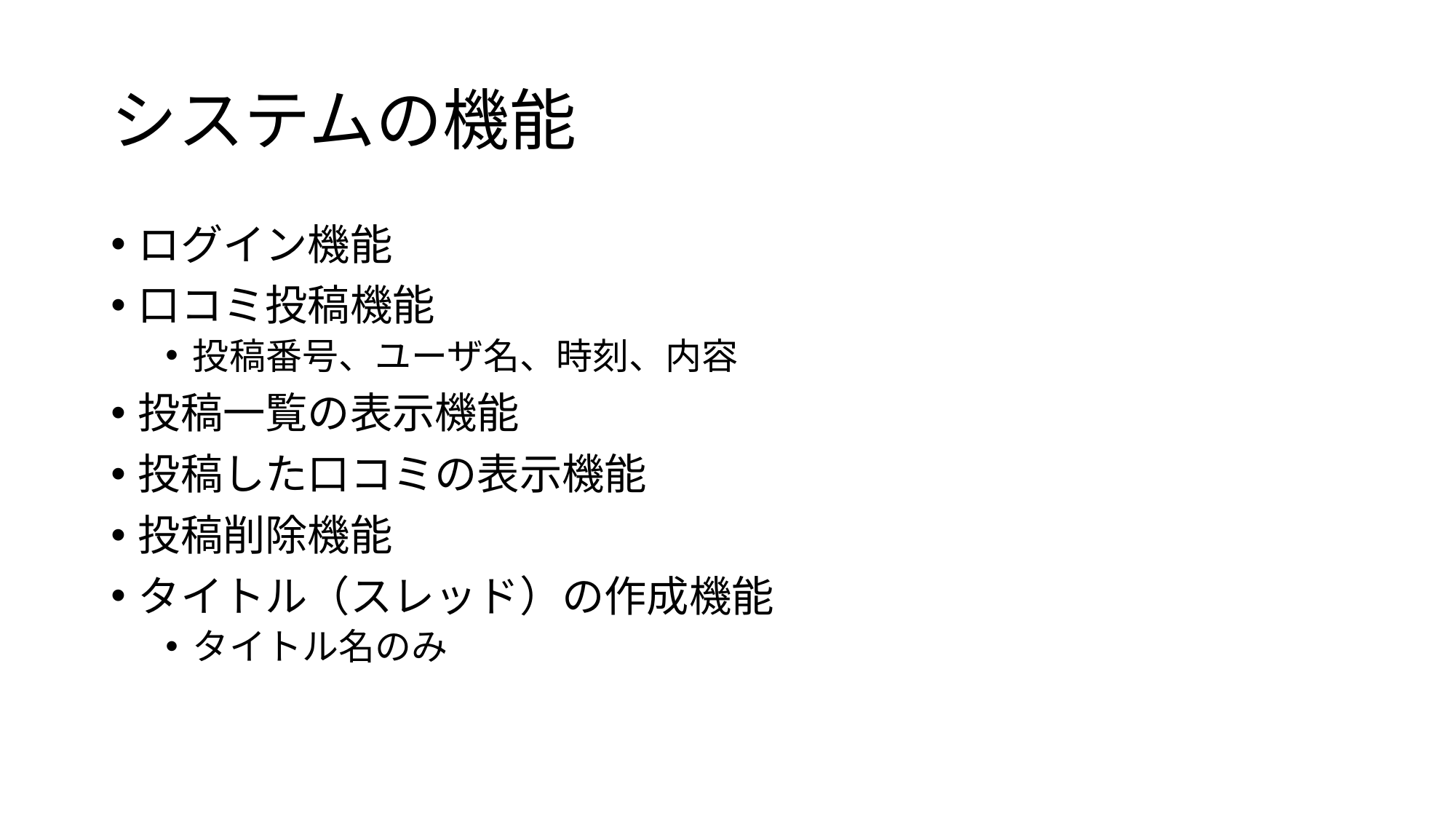

# システムの機能
ログイン機能
口コミ投稿機能
投稿番号、ユーザ名、時刻、内容
投稿一覧の表示機能
投稿した口コミの表示機能
投稿削除機能
タイトル（スレッド）の作成機能
タイトル名のみ